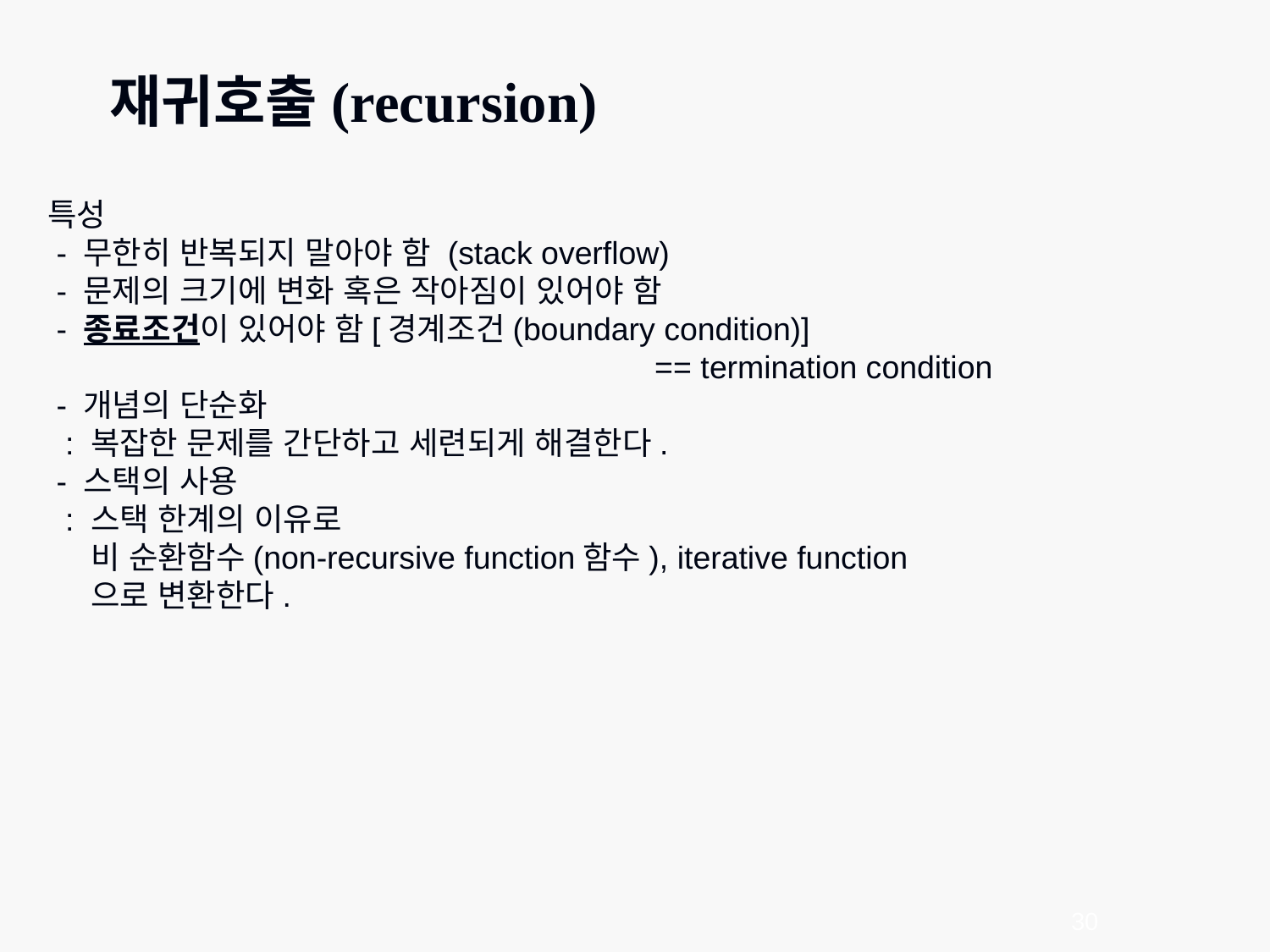

재귀호출(recursion)
특성
 - 무한히 반복되지 말아야 함 (stack overflow)
 - 문제의 크기에 변화 혹은 작아짐이 있어야 함
 - 종료조건이 있어야 함[경계조건(boundary condition)]
					    == termination condition
 - 개념의 단순화
  : 복잡한 문제를 간단하고 세련되게 해결한다.
 - 스택의 사용
  : 스택 한계의 이유로
    비 순환함수(non-recursive function함수), iterative function
    으로 변환한다.

30